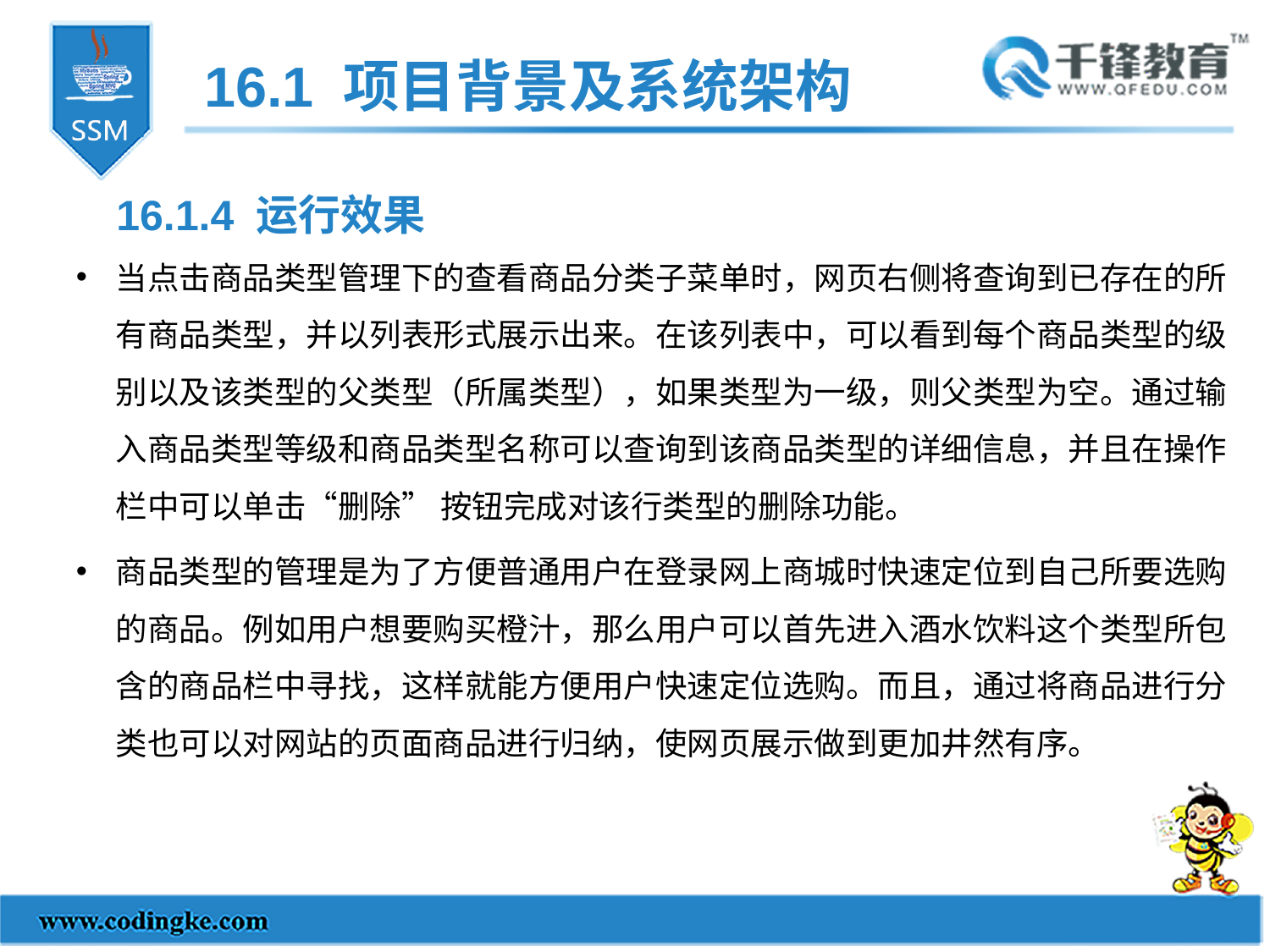

16.1 项目背景及系统架构
16.1.4 运行效果
当点击商品类型管理下的查看商品分类子菜单时，网页右侧将查询到已存在的所有商品类型，并以列表形式展示出来。在该列表中，可以看到每个商品类型的级别以及该类型的父类型（所属类型），如果类型为一级，则父类型为空。通过输入商品类型等级和商品类型名称可以查询到该商品类型的详细信息，并且在操作栏中可以单击“删除” 按钮完成对该行类型的删除功能。
商品类型的管理是为了方便普通用户在登录网上商城时快速定位到自己所要选购的商品。例如用户想要购买橙汁，那么用户可以首先进入酒水饮料这个类型所包含的商品栏中寻找，这样就能方便用户快速定位选购。而且，通过将商品进行分类也可以对网站的页面商品进行归纳，使网页展示做到更加井然有序。